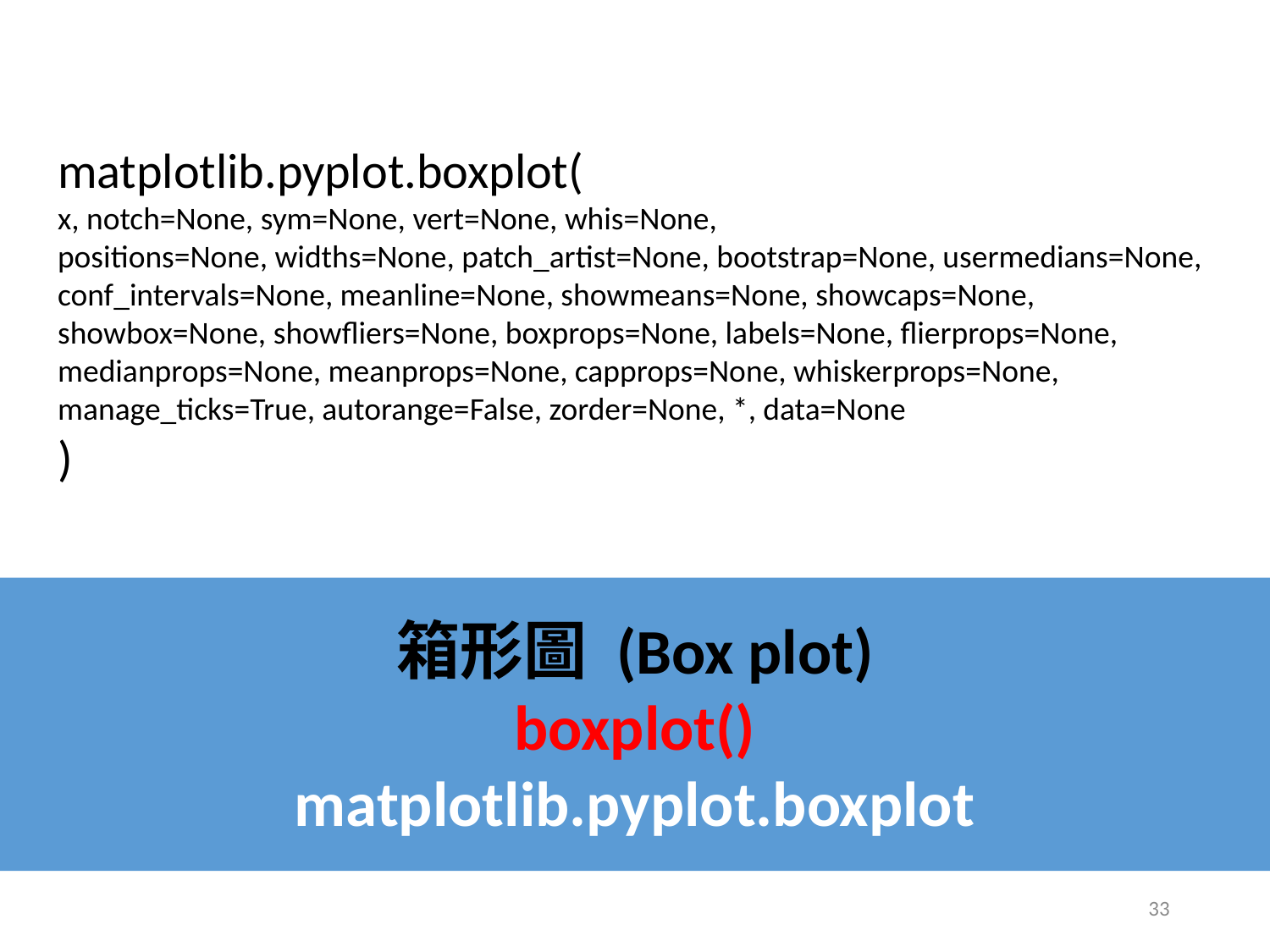

matplotlib.pyplot.boxplot(
x, notch=None, sym=None, vert=None, whis=None,
positions=None, widths=None, patch_artist=None, bootstrap=None, usermedians=None, conf_intervals=None, meanline=None, showmeans=None, showcaps=None, showbox=None, showfliers=None, boxprops=None, labels=None, flierprops=None, medianprops=None, meanprops=None, capprops=None, whiskerprops=None, manage_ticks=True, autorange=False, zorder=None, *, data=None
)
箱形圖 (Box plot)
boxplot()
matplotlib.pyplot.boxplot
33